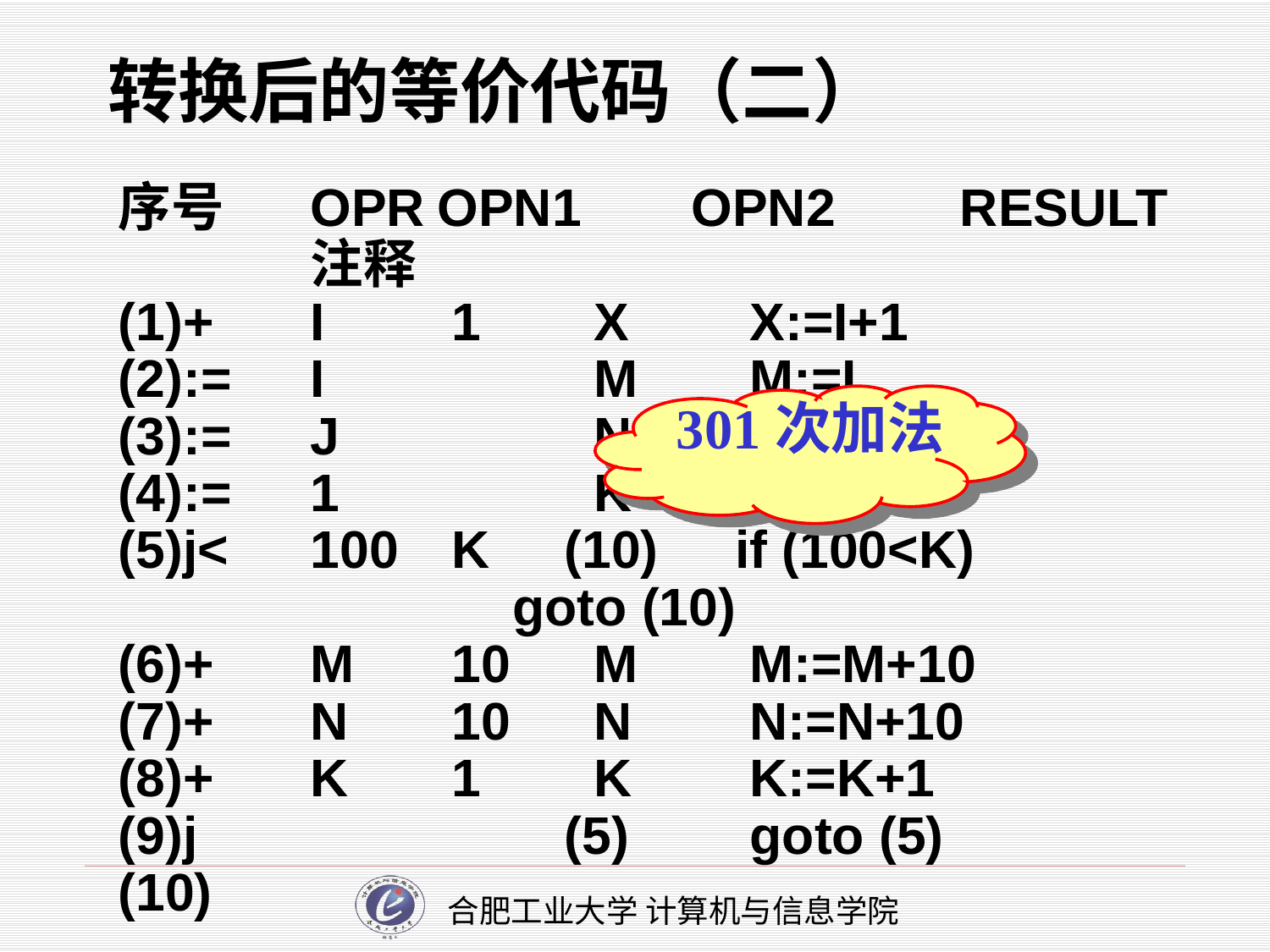

# 转换后的等价代码（二）
序号	OPR	OPN1	OPN2	 RESULT	注释
(1)	+	I	 1	  X	    X:=I+1
(2)	:=	I		  M	    M:=I
(3)	:=	J		  N	    N:=J
(4)	:=	1		  K	    K:=1
(5)	j<	100	 K	(10)	   if (100<K)
                           goto (10)
(6)	+	M	 10	  M	    M:=M+10
(7)	+	N	 10	  N	    N:=N+10
(8)	+	K	 1	  K	    K:=K+1
(9)	j			(5)	    goto (5)
(10)
301次加法
26